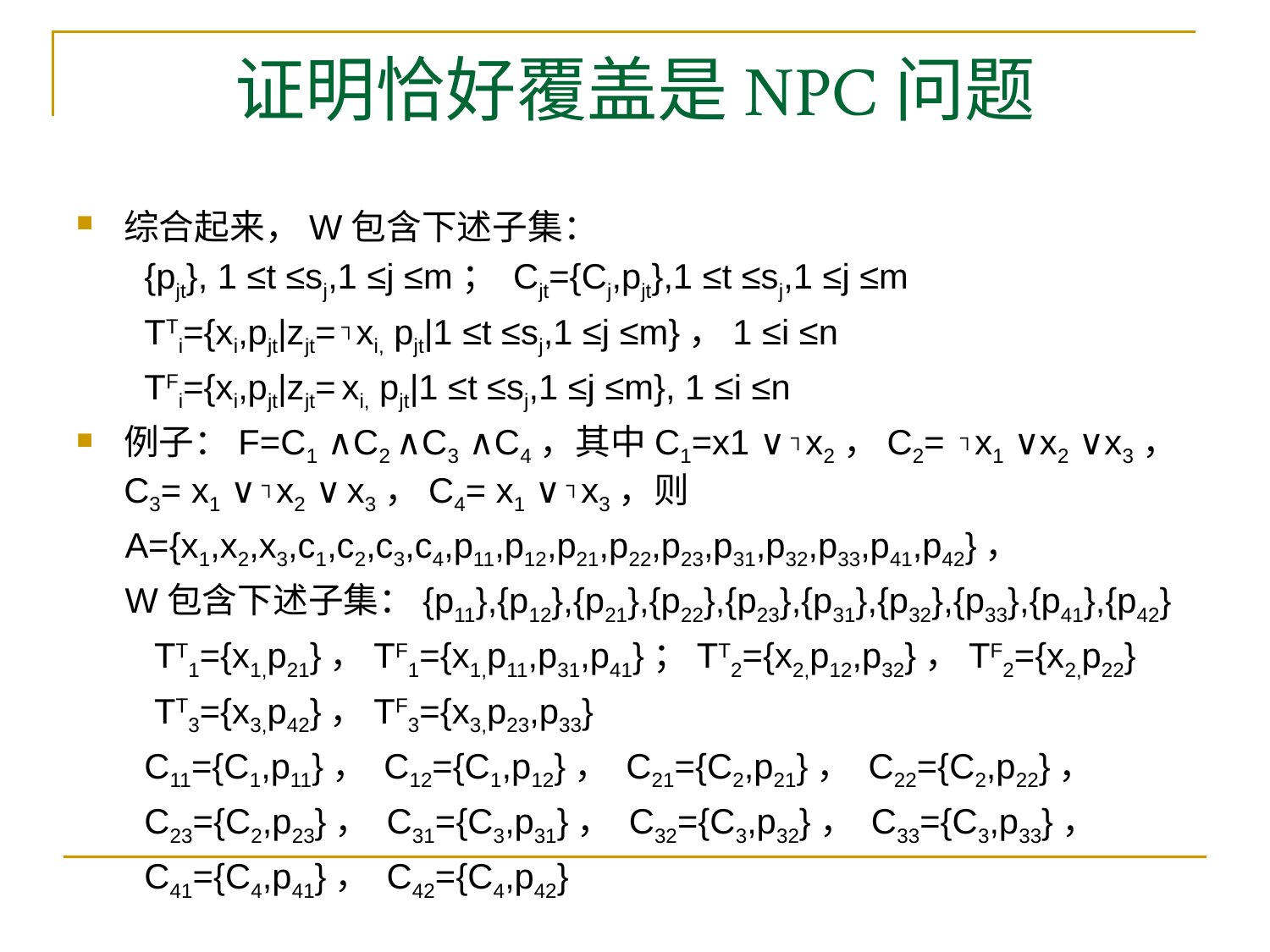

# 证明恰好覆盖是NPC问题
综合起来，W包含下述子集：
       {pjt}, 1 ≤t ≤sj,1 ≤j ≤m； Cjt={Cj,pjt},1 ≤t ≤sj,1 ≤j ≤m
       TTi={xi,pjt|zjt= ┐xi, pjt|1 ≤t ≤sj,1 ≤j ≤m}，1 ≤i ≤n
       TFi={xi,pjt|zjt= xi, pjt|1 ≤t ≤sj,1 ≤j ≤m}, 1 ≤i ≤n
例子：F=C1 ∧C2 ∧C3 ∧C4，其中C1=x1 ∨ ┐x2，C2=  ┐x1 ∨x2 ∨x3，C3= x1 ∨ ┐x2 ∨ x3，C4= x1 ∨ ┐x3，则
     A={x1,x2,x3,c1,c2,c3,c4,p11,p12,p21,p22,p23,p31,p32,p33,p41,p42}，
     W包含下述子集：{p11},{p12},{p21},{p22},{p23},{p31},{p32},{p33},{p41},{p42}
        TT1={x1,p21}，TF1={x1,p11,p31,p41}；TT2={x2,p12,p32}，TF2={x2,p22}
        TT3={x3,p42}，TF3={x3,p23,p33}
       C11={C1,p11}， C12={C1,p12}， C21={C2,p21}， C22={C2,p22}，
       C23={C2,p23}， C31={C3,p31}， C32={C3,p32}， C33={C3,p33}，
       C41={C4,p41}， C42={C4,p42}